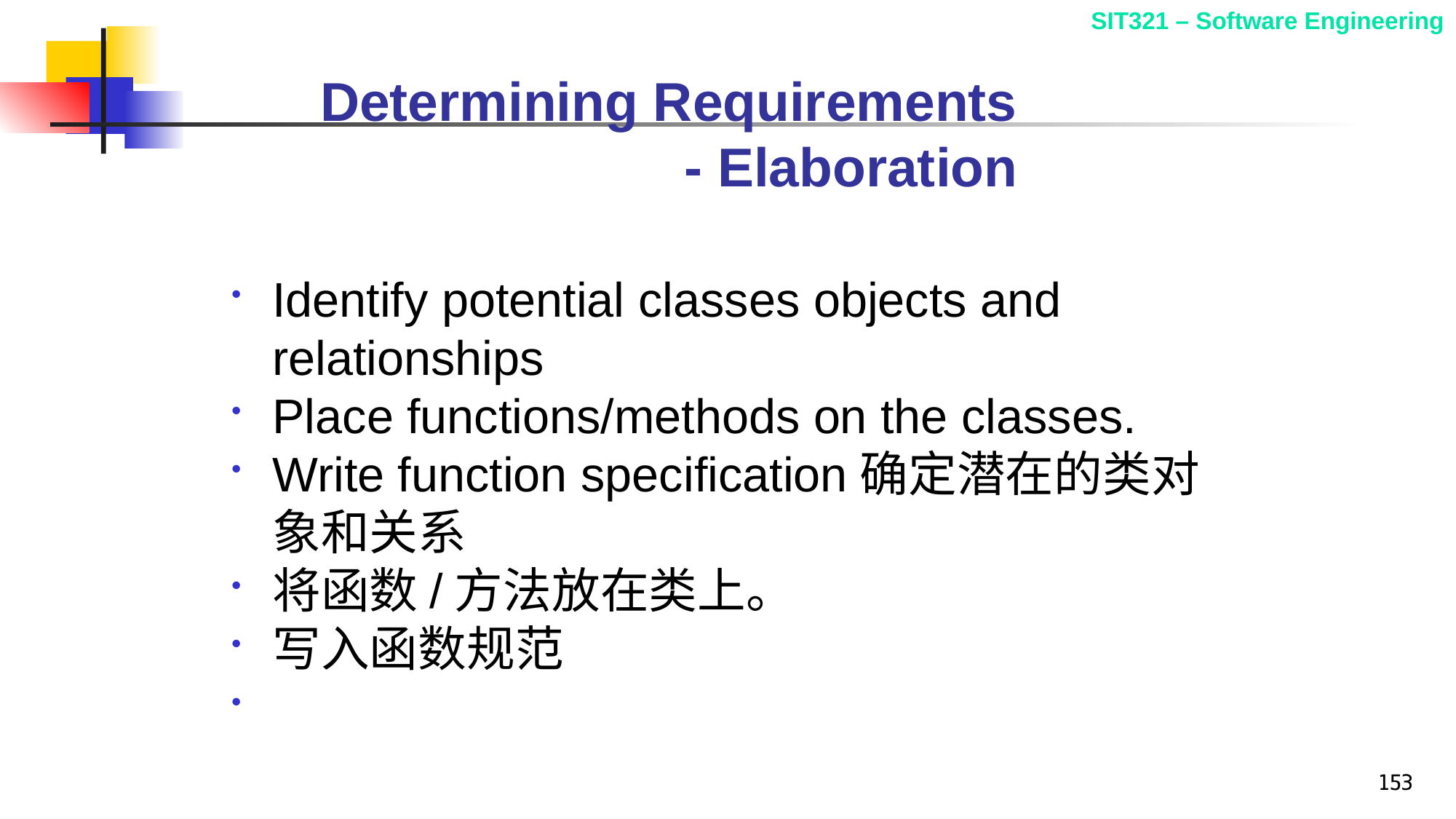

# Determining Requirements - Elaboration
Identify potential classes objects and relationships
Place functions/methods on the classes.
Write function specification确定潜在的类对象和关系
将函数/方法放在类上。
写入函数规范

153